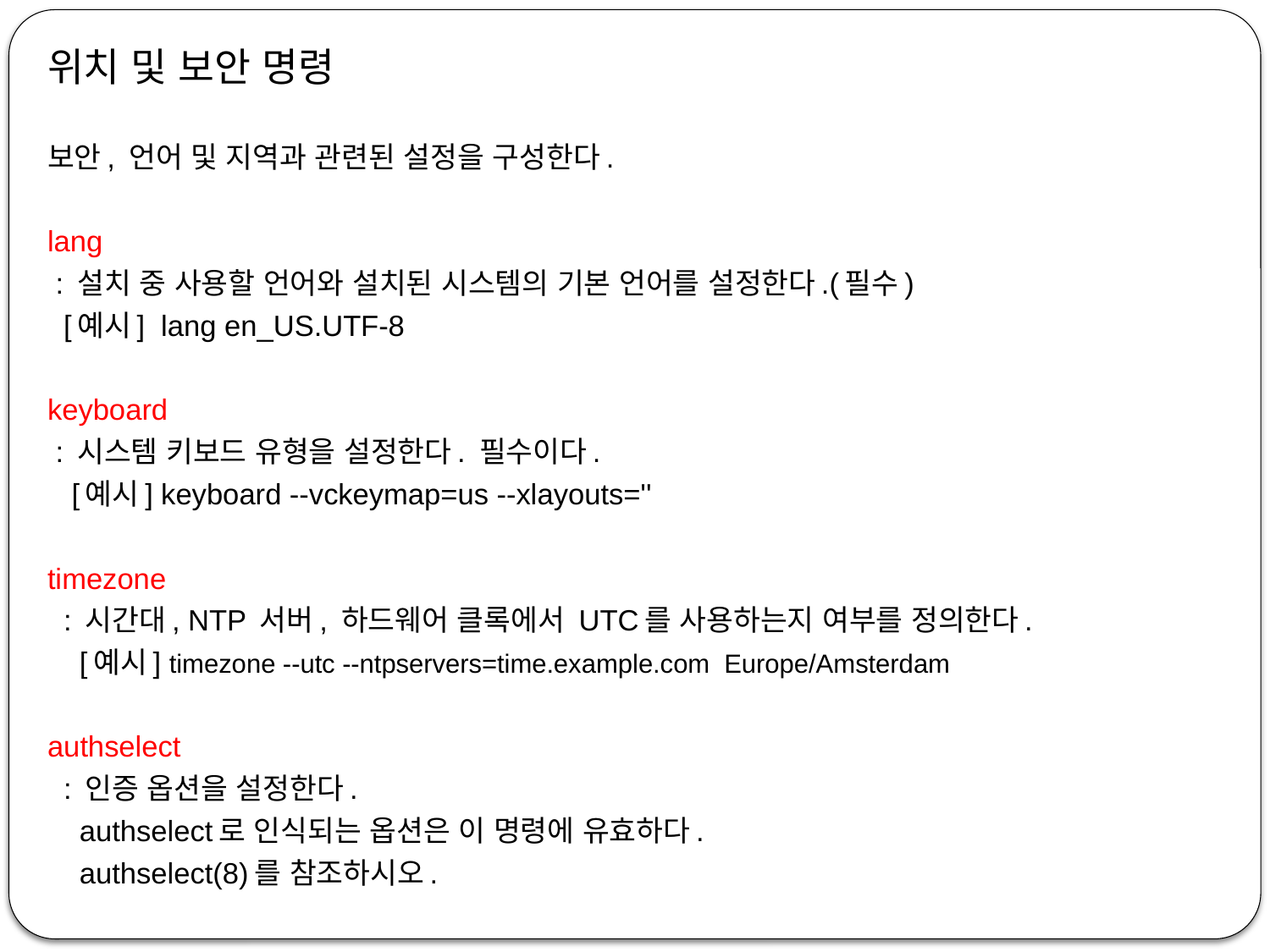

위치 및 보안 명령

보안, 언어 및 지역과 관련된 설정을 구성한다.

lang
 : 설치 중 사용할 언어와 설치된 시스템의 기본 언어를 설정한다.(필수)
  [예시]  lang en_US.UTF-8

keyboard
 : 시스템 키보드 유형을 설정한다. 필수이다.
   [예시] keyboard --vckeymap=us --xlayouts=''

timezone
  : 시간대, NTP 서버, 하드웨어 클록에서 UTC를 사용하는지 여부를 정의한다.
    [예시] timezone --utc --ntpservers=time.example.com  Europe/Amsterdam

authselect
  : 인증 옵션을 설정한다.
    authselect로 인식되는 옵션은 이 명령에 유효하다.
    authselect(8)를 참조하시오.